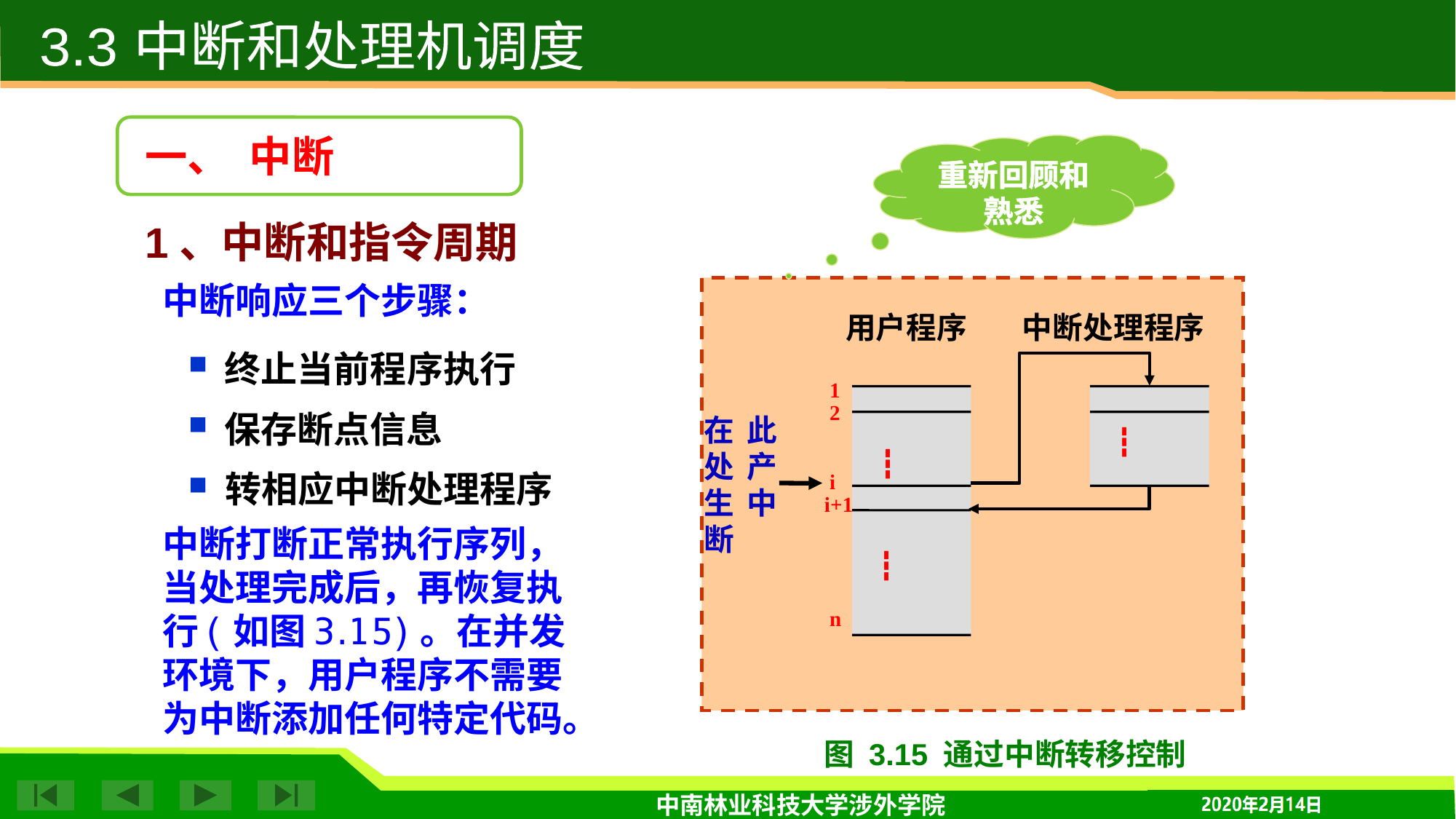

3.3 中断和处理机调度

一、  中断
重新回顾和熟悉
1、中断和指令周期
中断响应三个步骤：

        用户程序        中断处理程序

 1
 2

 i
i+1

 n

    ┇

  ┇

  ┇

在此处产生中断

图 3.15 通过中断转移控制

 终止当前程序执行
 保存断点信息
 转相应中断处理程序
中断打断正常执行序列，当处理完成后，再恢复执行(如图3.15)。在并发环境下，用户程序不需要为中断添加任何特定代码。